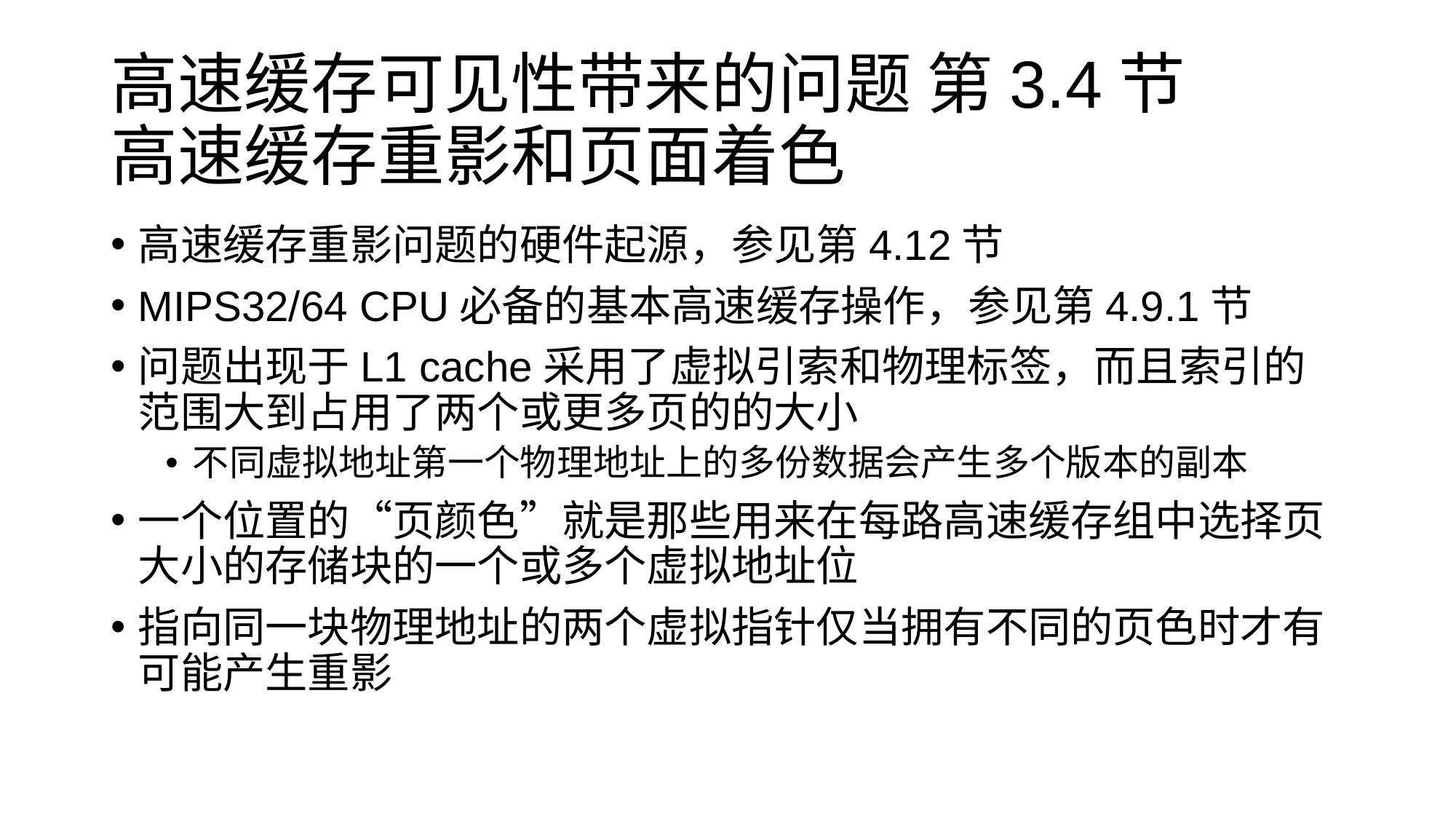

# 高速缓存可见性带来的问题 第3.4节 高速缓存重影和页面着色
高速缓存重影问题的硬件起源，参见第4.12节
MIPS32/64 CPU必备的基本高速缓存操作，参见第4.9.1节
问题出现于L1 cache采用了虚拟引索和物理标签，而且索引的范围大到占用了两个或更多页的的大小
不同虚拟地址第一个物理地址上的多份数据会产生多个版本的副本
一个位置的“页颜色”就是那些用来在每路高速缓存组中选择页大小的存储块的一个或多个虚拟地址位
指向同一块物理地址的两个虚拟指针仅当拥有不同的页色时才有可能产生重影